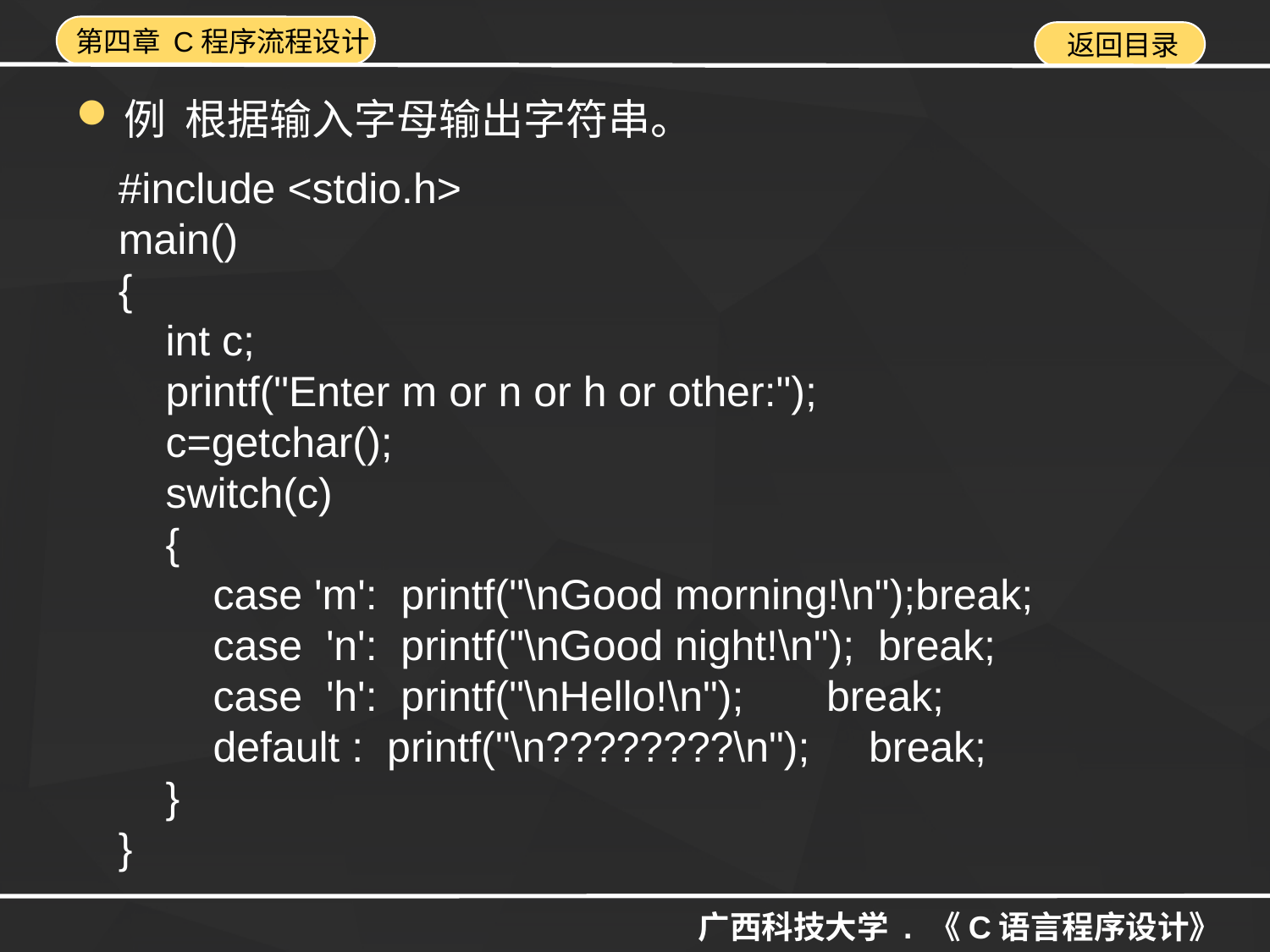

例  根据输入字母输出字符串。
#include <stdio.h>
main()
{
    int c;
    printf("Enter m or n or h or other:");
    c=getchar();
    switch(c)
    {
        case 'm':  printf("\nGood morning!\n");break;
        case  'n':  printf("\nGood night!\n");  break;
        case  'h':  printf("\nHello!\n");       break;
        default :  printf("\n????????\n");     break;
    }
}